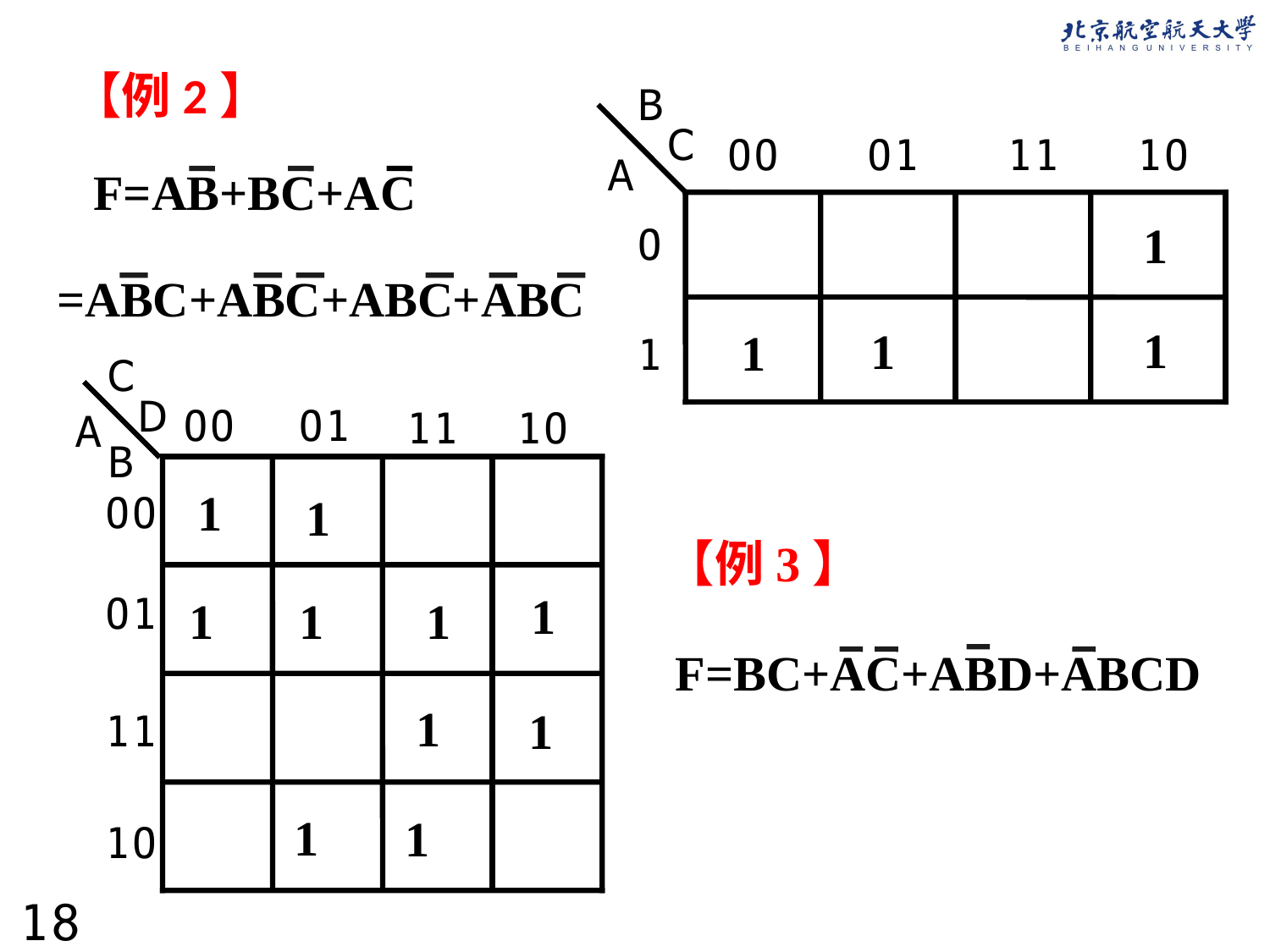

【例2】
B
C
A

00
01
11
10
0
1
F=AB+BC+AC

1
=ABC+ABC+ABC+ABC

1
1
1
C
D
A
B

00
01
11
10
00
01
11
10
1
1
【例3】
1
1
1
1
F=BC+AC+ABD+ABCD

1
1
1
1
18